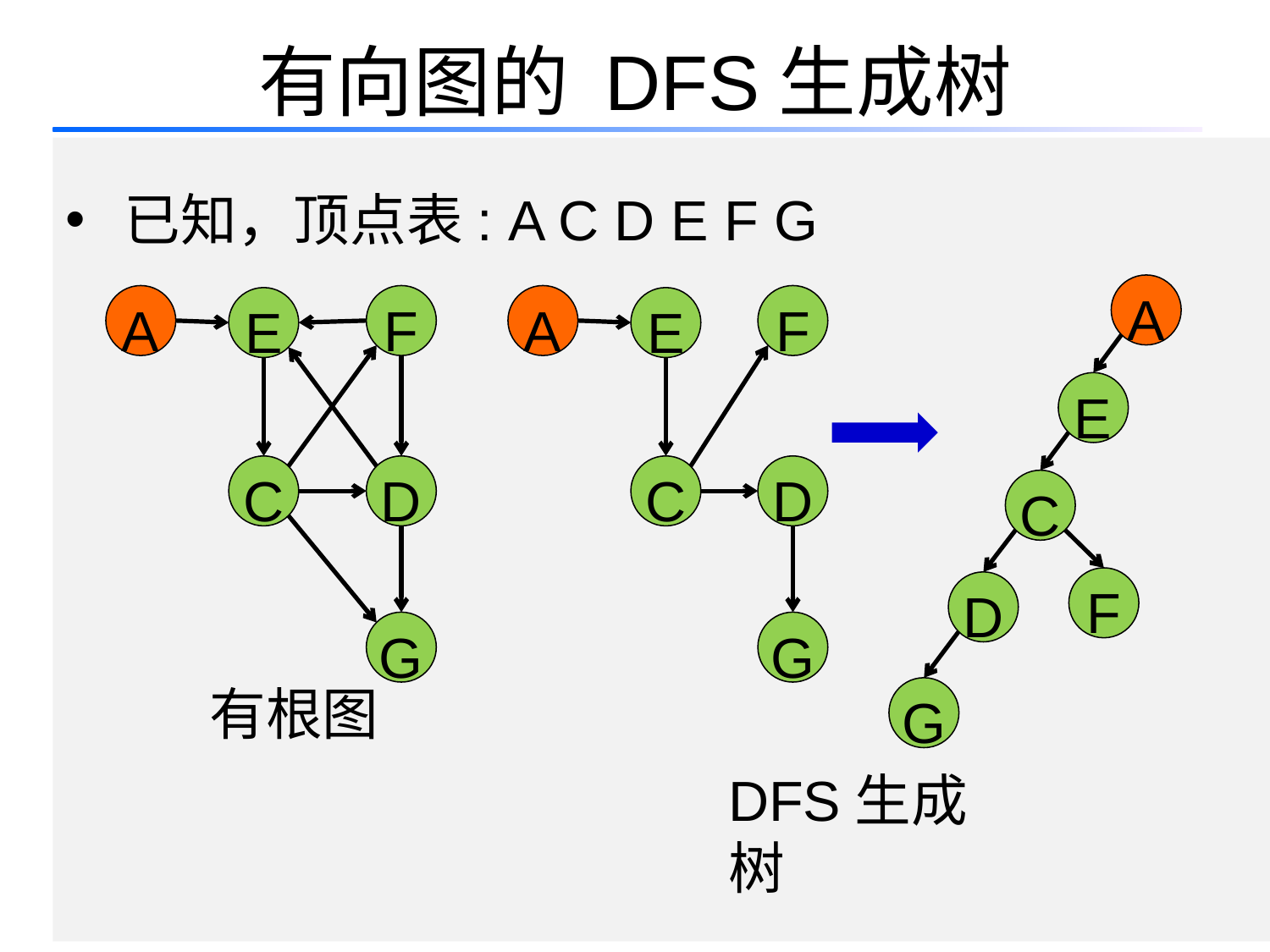

# 有向图的 DFS生成树

  已知，顶点表: A C D E F G
A
A
F
A
F
E
E
E

C
D
C
D
C
F
D
G
G
有根图
G
DFS生成树